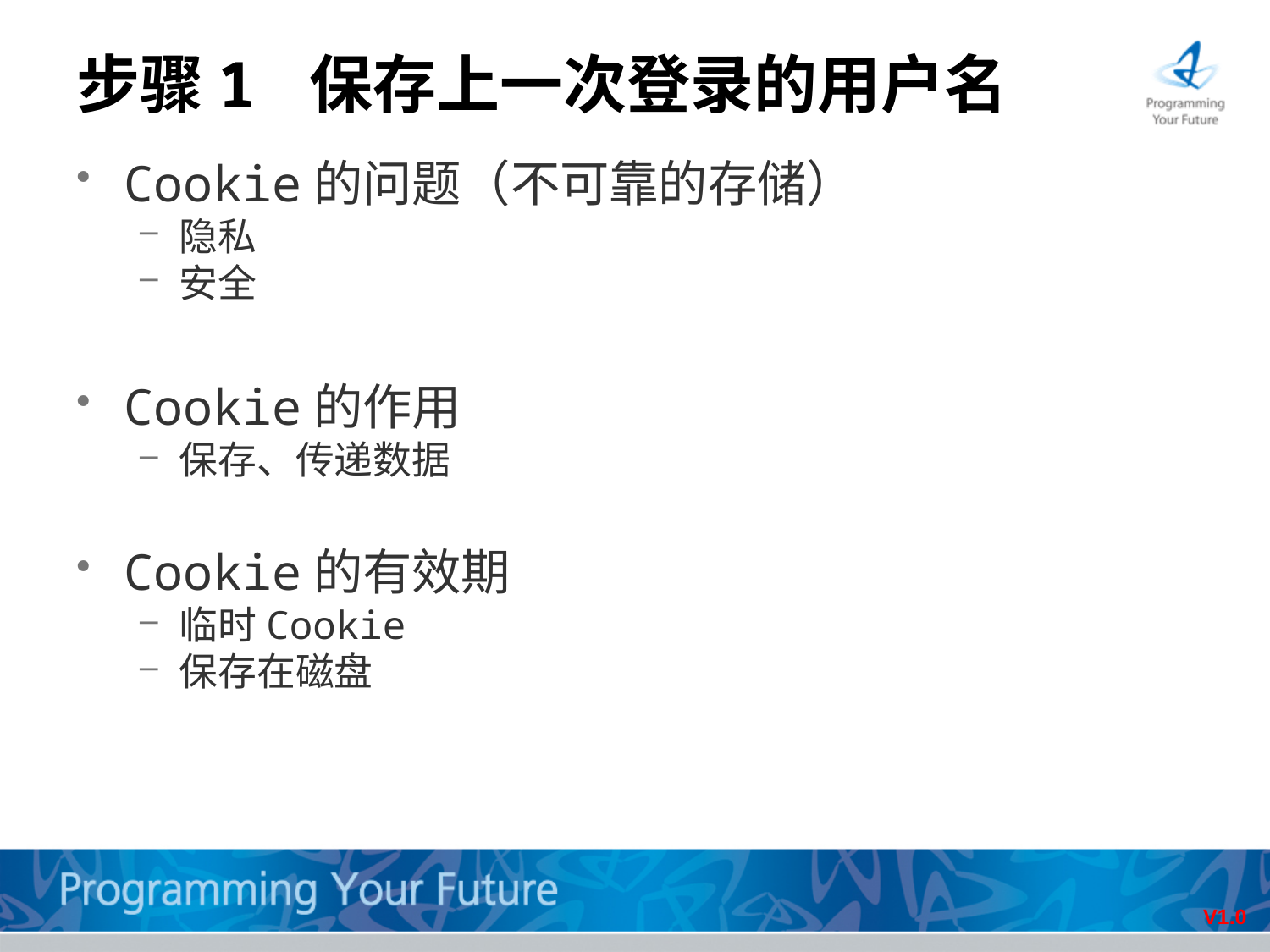

# 步骤1 保存上一次登录的用户名
Cookie的问题（不可靠的存储）
隐私
安全

Cookie的作用
保存、传递数据

Cookie的有效期
临时Cookie
保存在磁盘